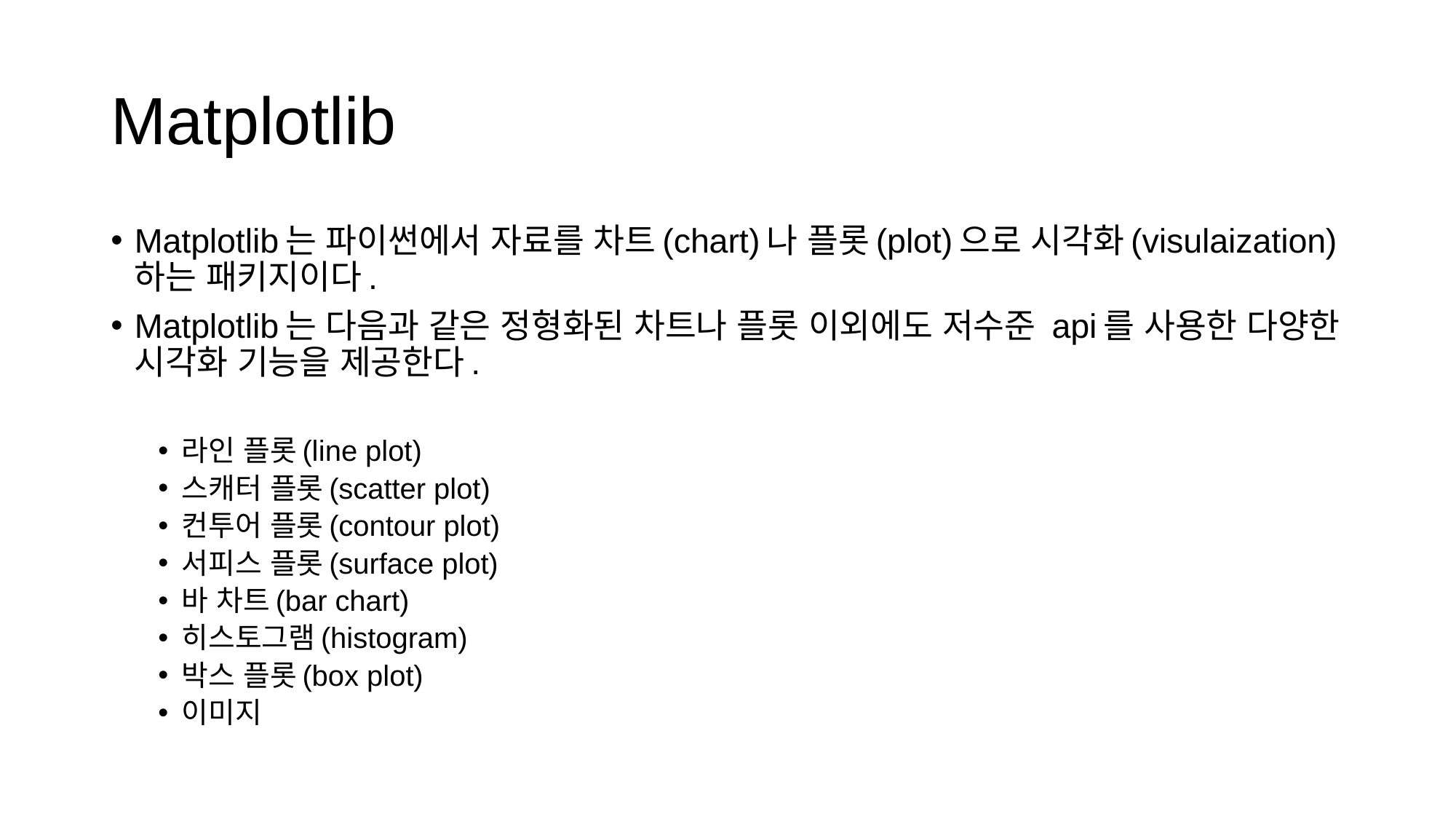

# Matplotlib
Matplotlib는 파이썬에서 자료를 차트(chart)나 플롯(plot)으로 시각화(visulaization)하는 패키지이다.
Matplotlib는 다음과 같은 정형화된 차트나 플롯 이외에도 저수준 api를 사용한 다양한 시각화 기능을 제공한다.

라인 플롯(line plot)
스캐터 플롯(scatter plot)
컨투어 플롯(contour plot)
서피스 플롯(surface plot)
바 차트(bar chart)
히스토그램(histogram)
박스 플롯(box plot)
이미지